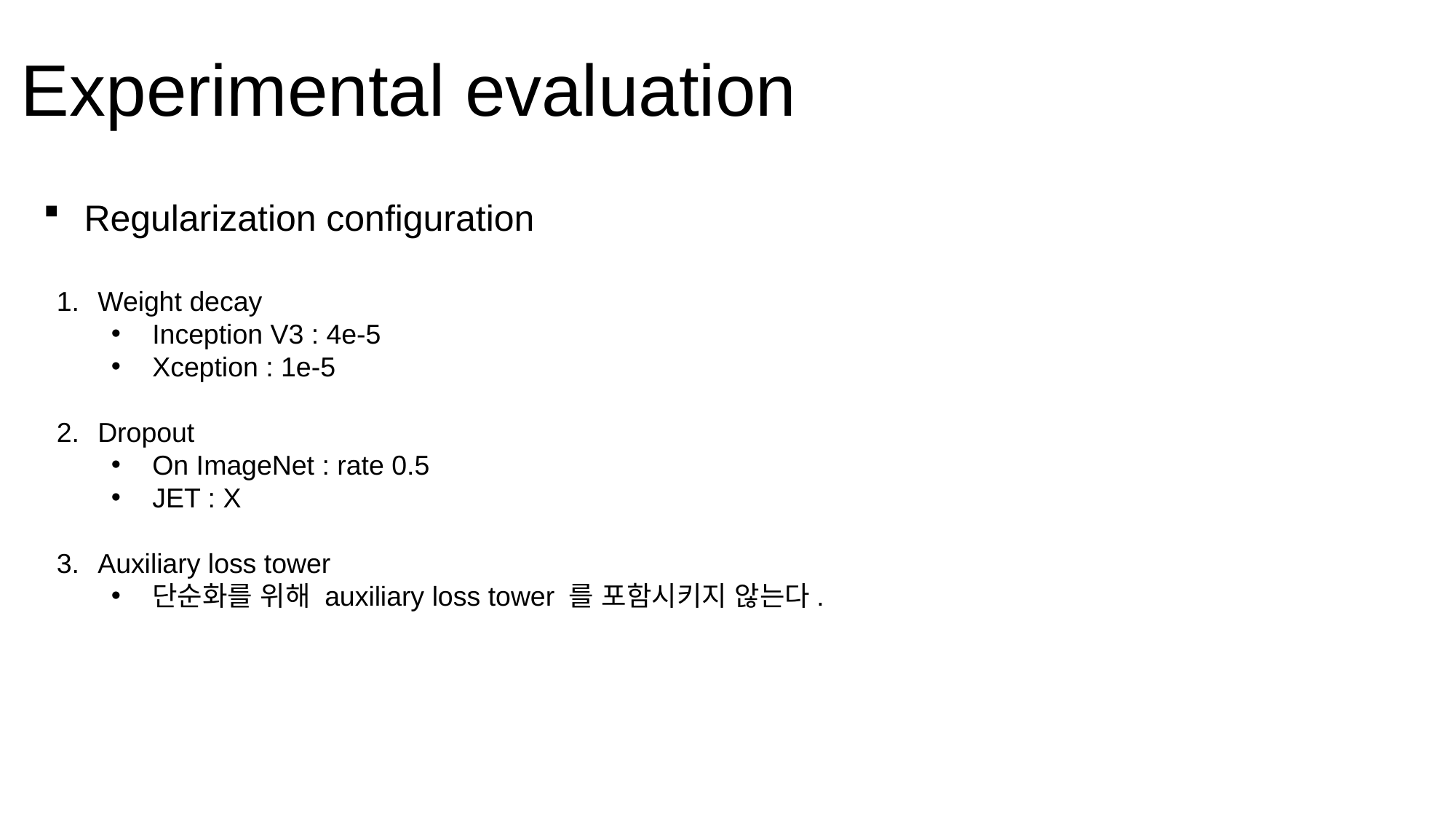

# Experimental evaluation
Regularization configuration
Weight decay
Inception V3 : 4e-5
Xception : 1e-5

Dropout
On ImageNet : rate 0.5
JET : X

Auxiliary loss tower
단순화를 위해 auxiliary loss tower 를 포함시키지 않는다.